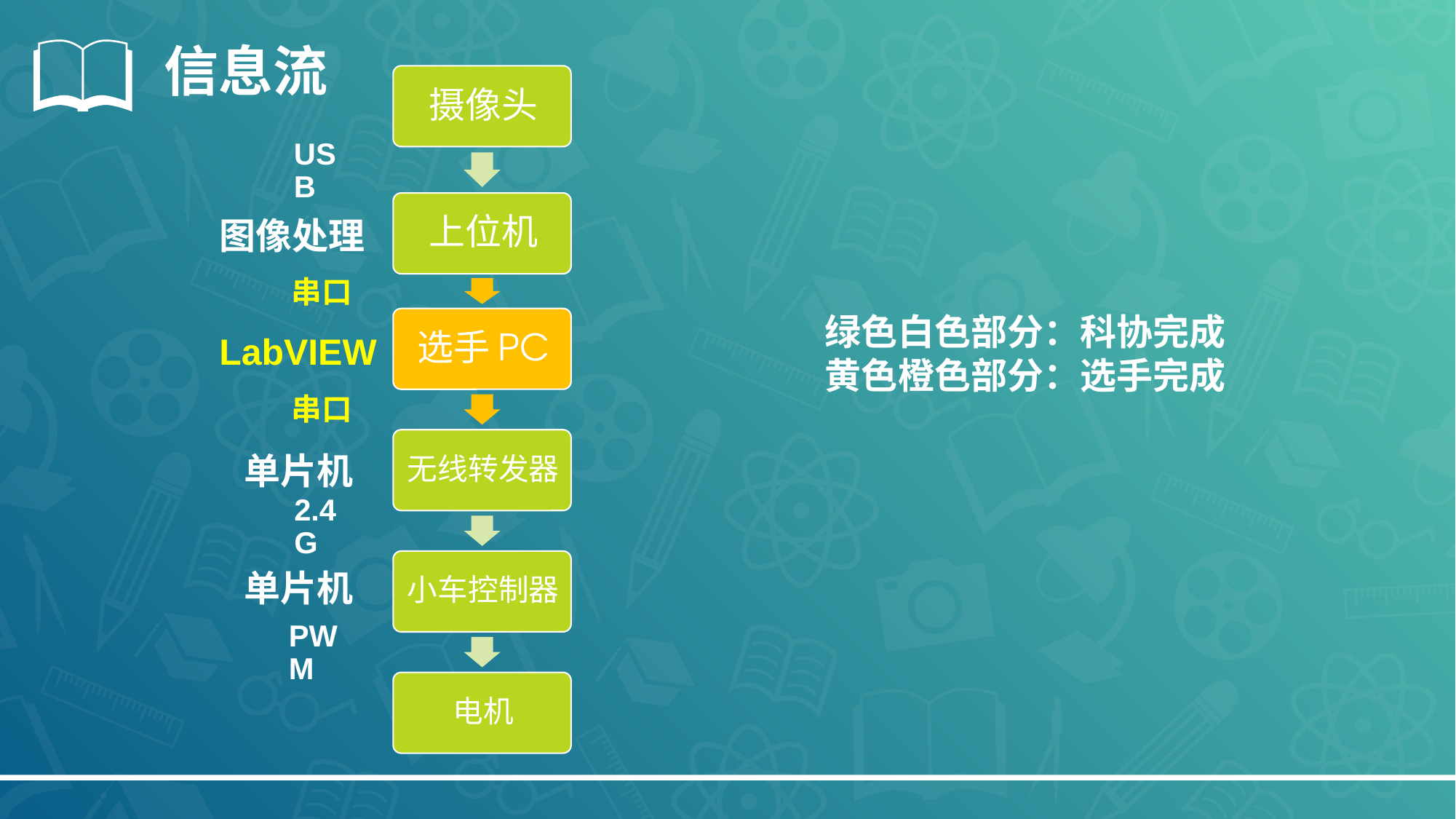

信息流
摄像头

上位机

选手PC

无线转发器

小车控制器

电机
USB
图像处理
串口
绿色白色部分：科协完成
黄色橙色部分：选手完成
LabVIEW
串口
单片机
2.4G
单片机
PWM